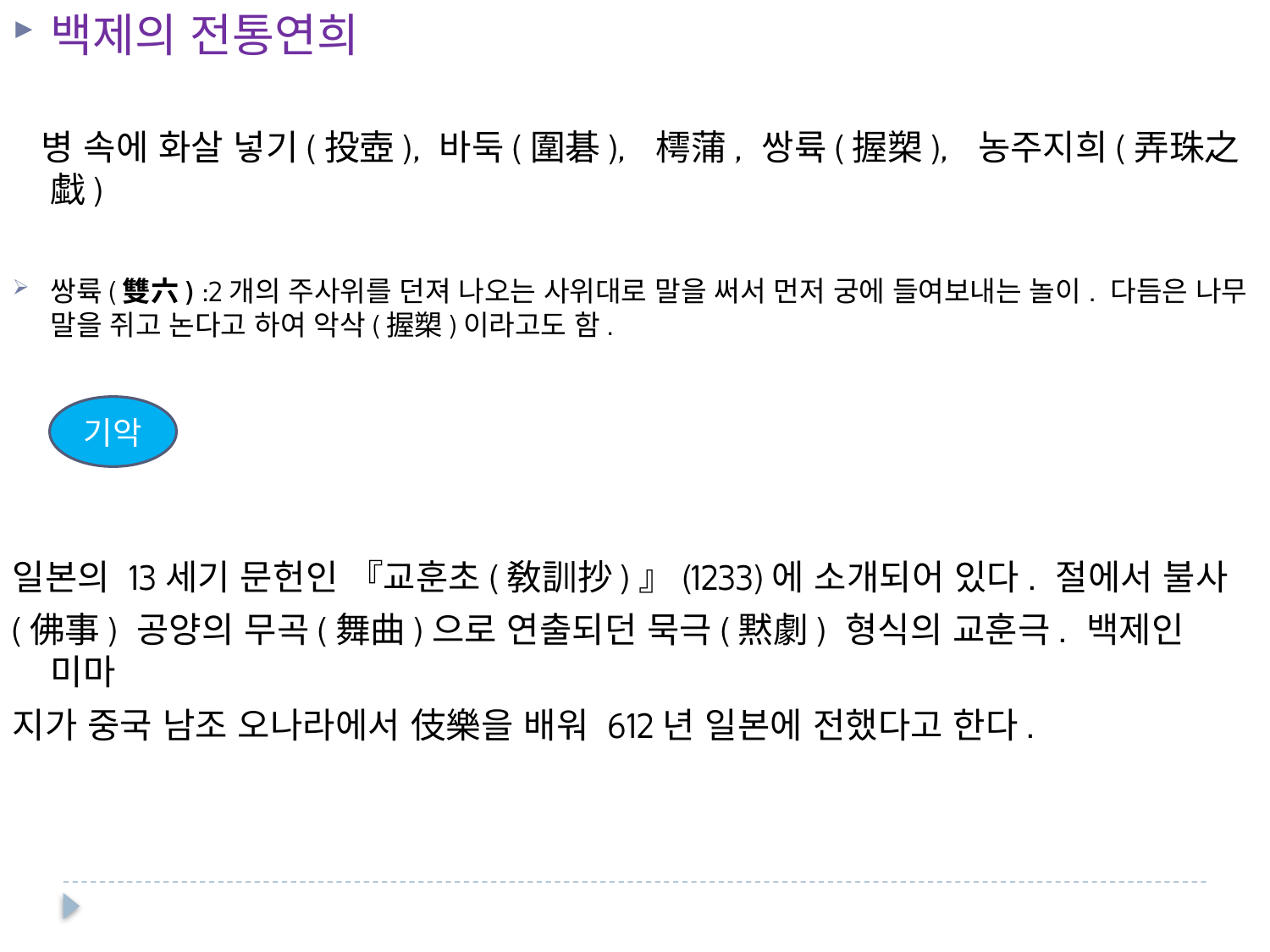

백제의 전통연희

  병 속에 화살 넣기(投壺), 바둑(圍碁),  樗蒲, 쌍륙(握槊),  농주지희(弄珠之戱)

쌍륙(雙六) :2개의 주사위를 던져 나오는 사위대로 말을 써서 먼저 궁에 들여보내는 놀이. 다듬은 나무 말을 쥐고 논다고 하여 악삭(握槊)이라고도 함.

일본의 13세기 문헌인 『교훈초(敎訓抄)』(1233)에 소개되어 있다. 절에서 불사
(佛事) 공양의 무곡(舞曲)으로 연출되던 묵극(黙劇) 형식의 교훈극. 백제인 미마
지가 중국 남조 오나라에서 伎樂을 배워 612년 일본에 전했다고 한다.
기악